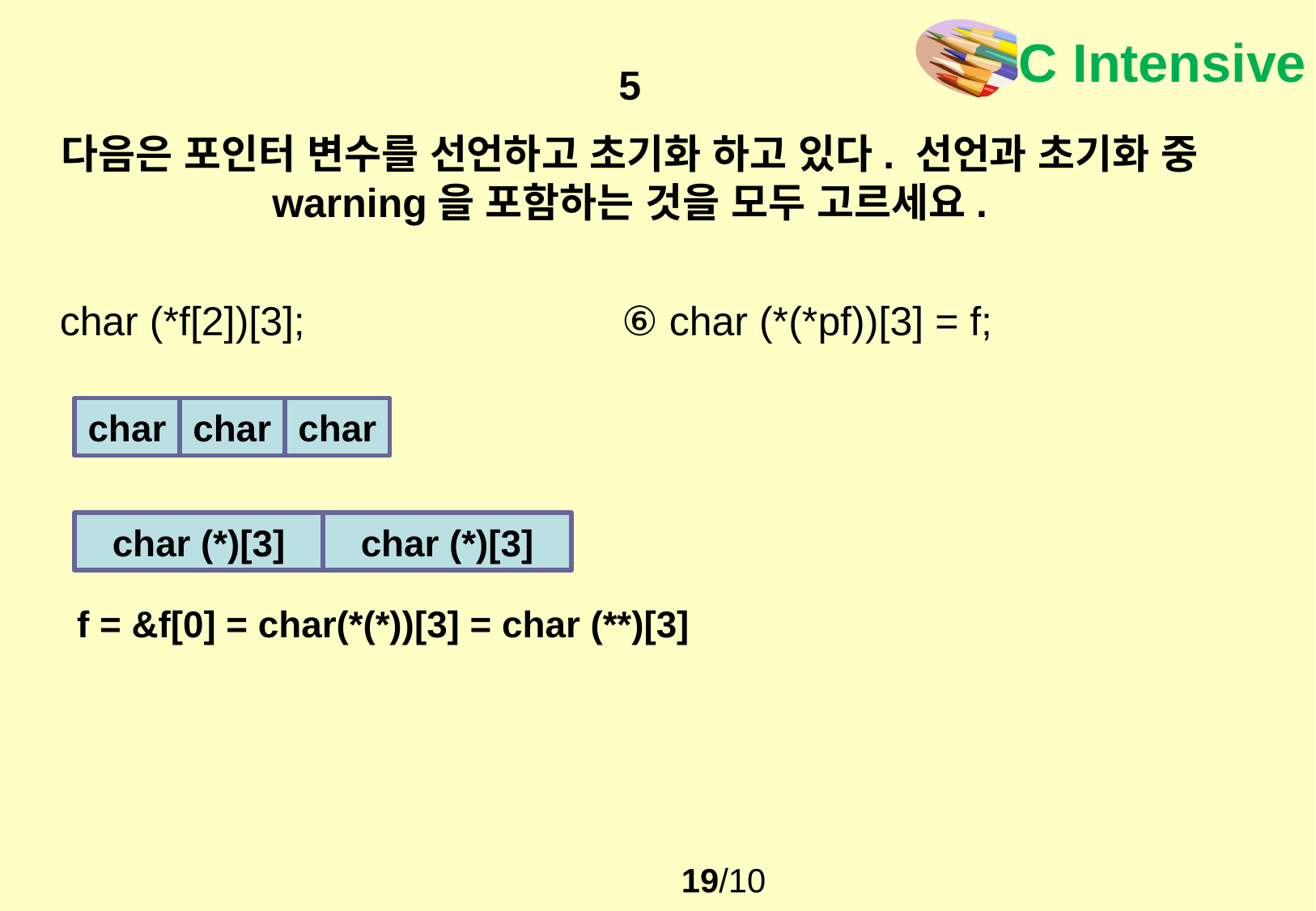

5
다음은 포인터 변수를 선언하고 초기화 하고 있다. 선언과 초기화 중 warning을 포함하는 것을 모두 고르세요.

char (*f[2])[3];
⑥ char (*(*pf))[3] = f;
char
char
char
char (*)[3]
char (*)[3]
f = &f[0] = char(*(*))[3] = char (**)[3]